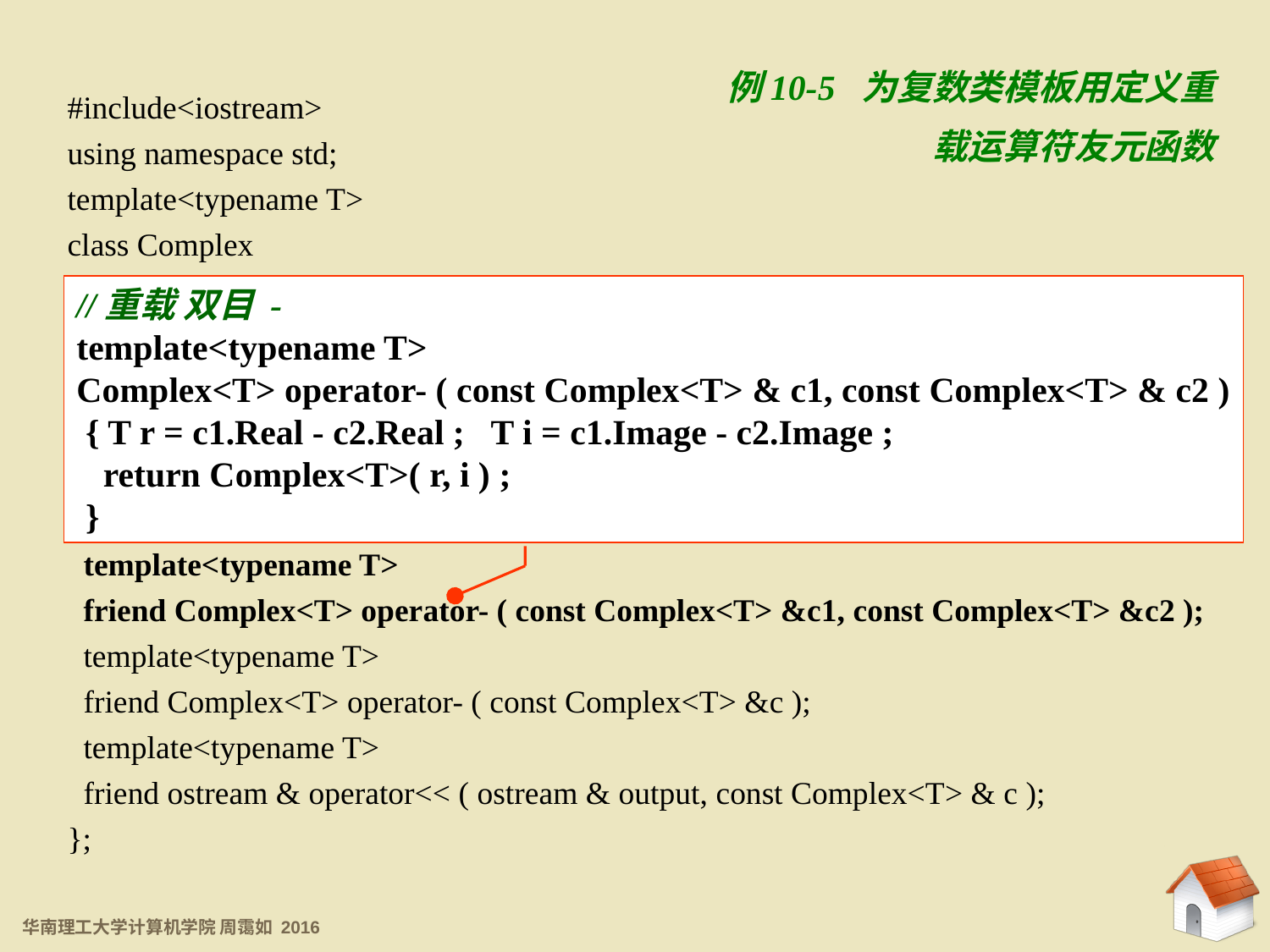

例10-5  为复数类模板用定义重载运算符友元函数
#include<iostream>
using namespace std;
template<typename T>
class Complex
{ public:
     Complex( T r =0, T i =0 );
  private:
     T  Real, Image ; 		//数据成员，实部、虚部
  template<typename T>
  friend Complex<T> operator+( const Complex<T> c1, const Complex<T> c2 );
  template<typename T>
  friend Complex<T> operator- ( const Complex<T> &c1, const Complex<T> &c2 );
  template<typename T>
  friend Complex<T> operator- ( const Complex<T> &c );
  template<typename T>
  friend ostream & operator<< ( ostream & output, const Complex<T> & c );
};
//重载 双目 -
template<typename T>
Complex<T> operator- ( const Complex<T> & c1, const Complex<T> & c2 )
 { T r = c1.Real - c2.Real ;   T i = c1.Image - c2.Image ;
   return Complex<T>( r, i ) ;
 }